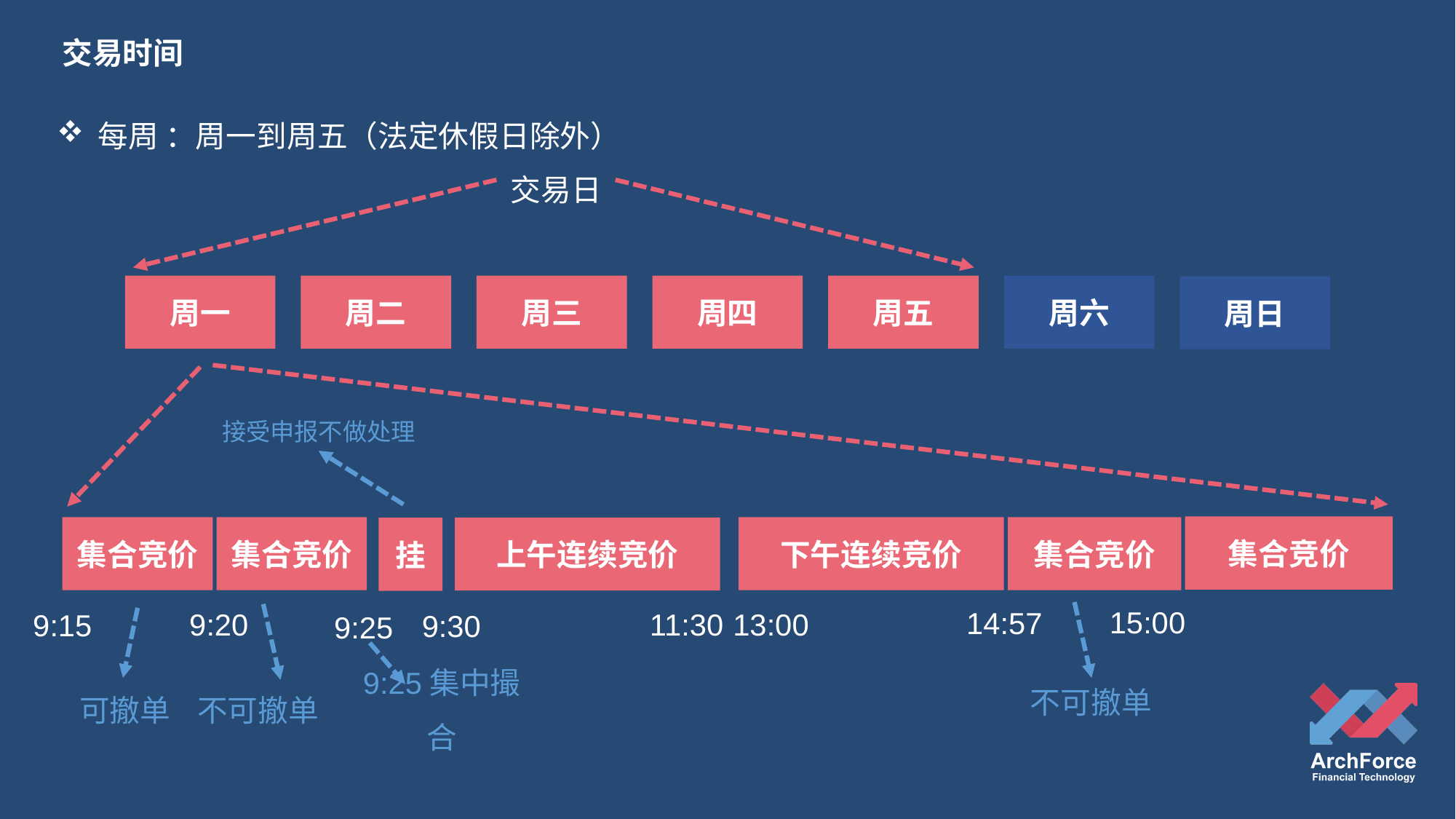

交易时间
每周 ：周一到周五（法定休假日除外）
交易日
周一
周二
周三
周四
周五
周六
周日
接受申报不做处理
集合竞价
集合竞价
集合竞价
下午连续竞价
集合竞价
上午连续竞价
挂
15:00
14:57
11:30
13:00
9:20
9:15
9:30
9:25
不可撤单
9:25集中撮合
可撤单
不可撤单